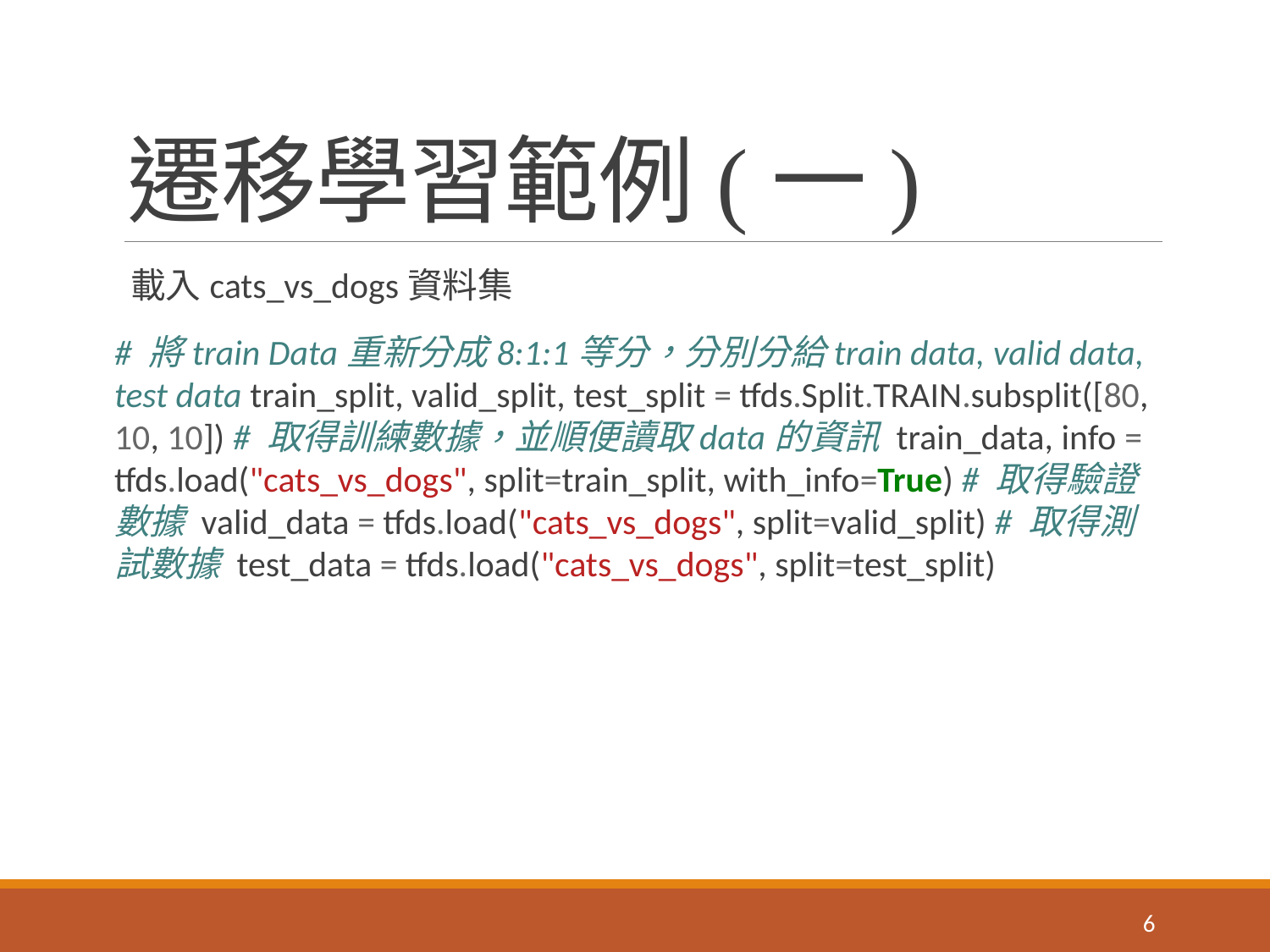

# 遷移學習範例(一)
 載入cats_vs_dogs資料集
# 將train Data重新分成8:1:1等分，分別分給train data, valid data, test data train_split, valid_split, test_split = tfds.Split.TRAIN.subsplit([80, 10, 10]) # 取得訓練數據，並順便讀取data的資訊 train_data, info = tfds.load("cats_vs_dogs", split=train_split, with_info=True) # 取得驗證數據 valid_data = tfds.load("cats_vs_dogs", split=valid_split) # 取得測試數據 test_data = tfds.load("cats_vs_dogs", split=test_split)
6